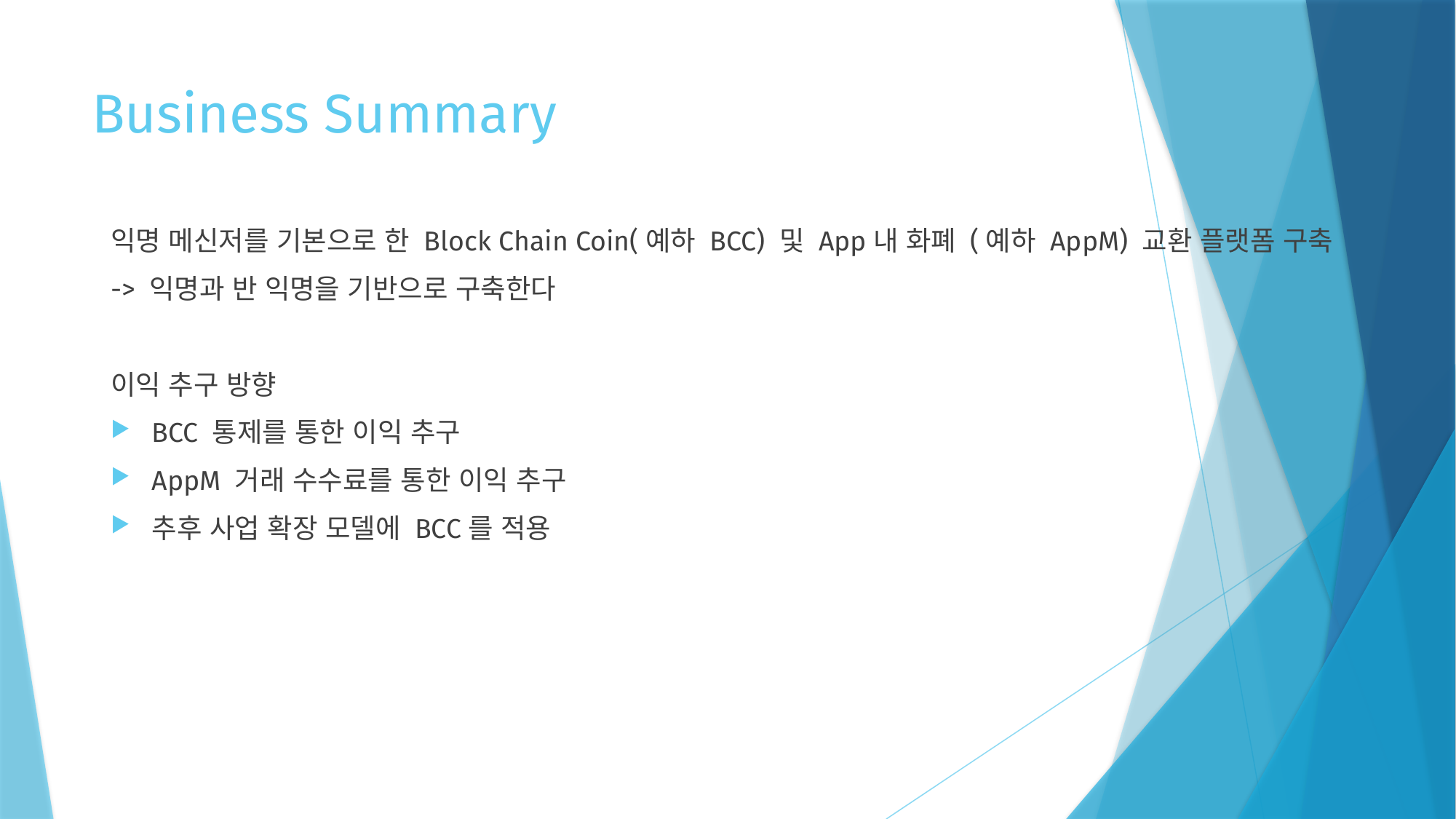

# Business Summary
익명 메신저를 기본으로 한 Block Chain Coin(예하 BCC) 및 App내 화폐 (예하 AppM) 교환 플랫폼 구축
-> 익명과 반 익명을 기반으로 구축한다

이익 추구 방향
BCC 통제를 통한 이익 추구
AppM 거래 수수료를 통한 이익 추구
추후 사업 확장 모델에 BCC를 적용